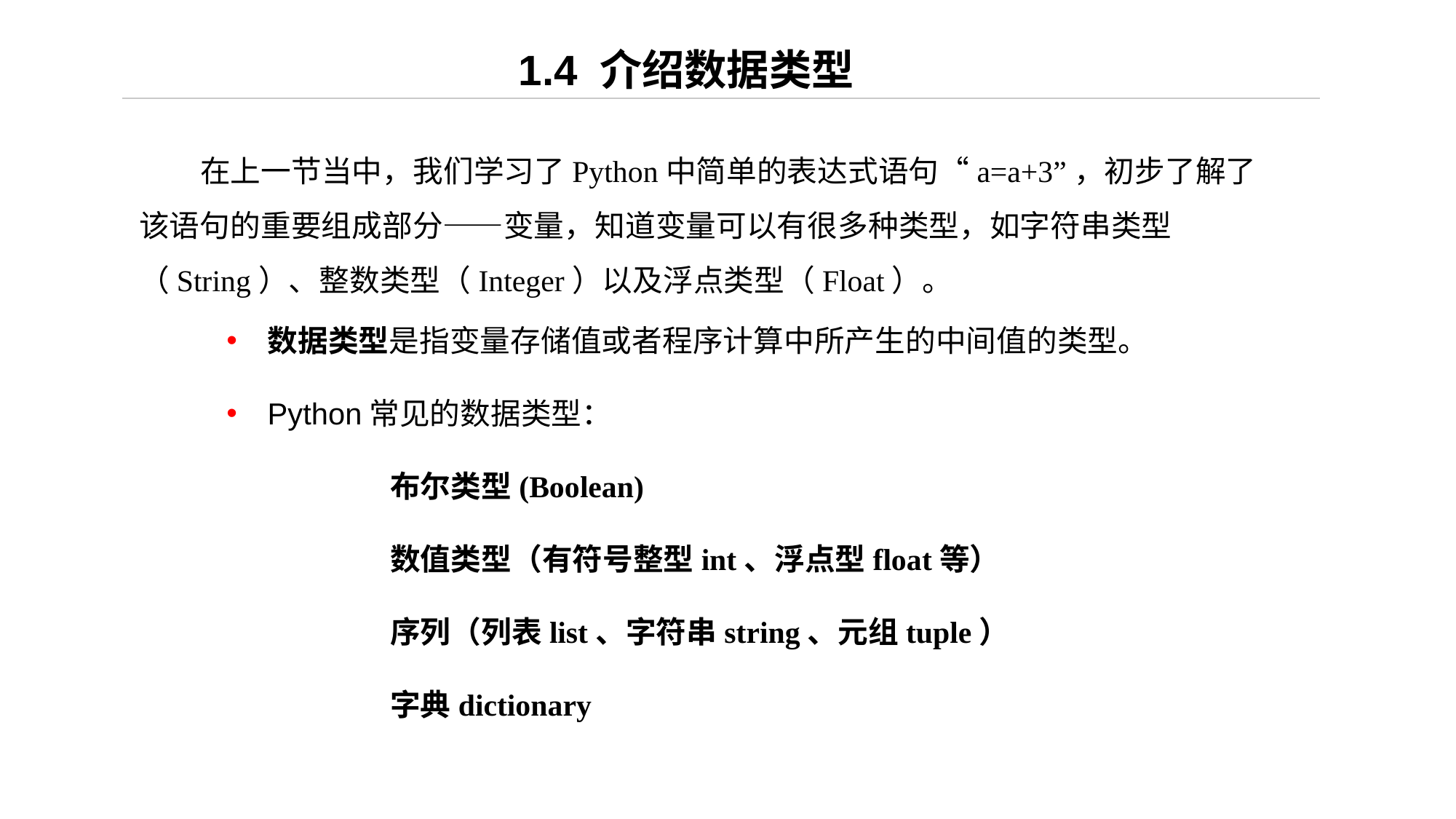

# 1.4 介绍数据类型
        在上一节当中，我们学习了Python中简单的表达式语句“a=a+3”，初步了解了该语句的重要组成部分——变量，知道变量可以有很多种类型，如字符串类型（String）、整数类型（Integer）以及浮点类型（Float）。
数据类型是指变量存储值或者程序计算中所产生的中间值的类型。

Python常见的数据类型：

	布尔类型(Boolean)

	数值类型（有符号整型int、浮点型float等）

	序列（列表list、字符串string、元组tuple）

	字典dictionary